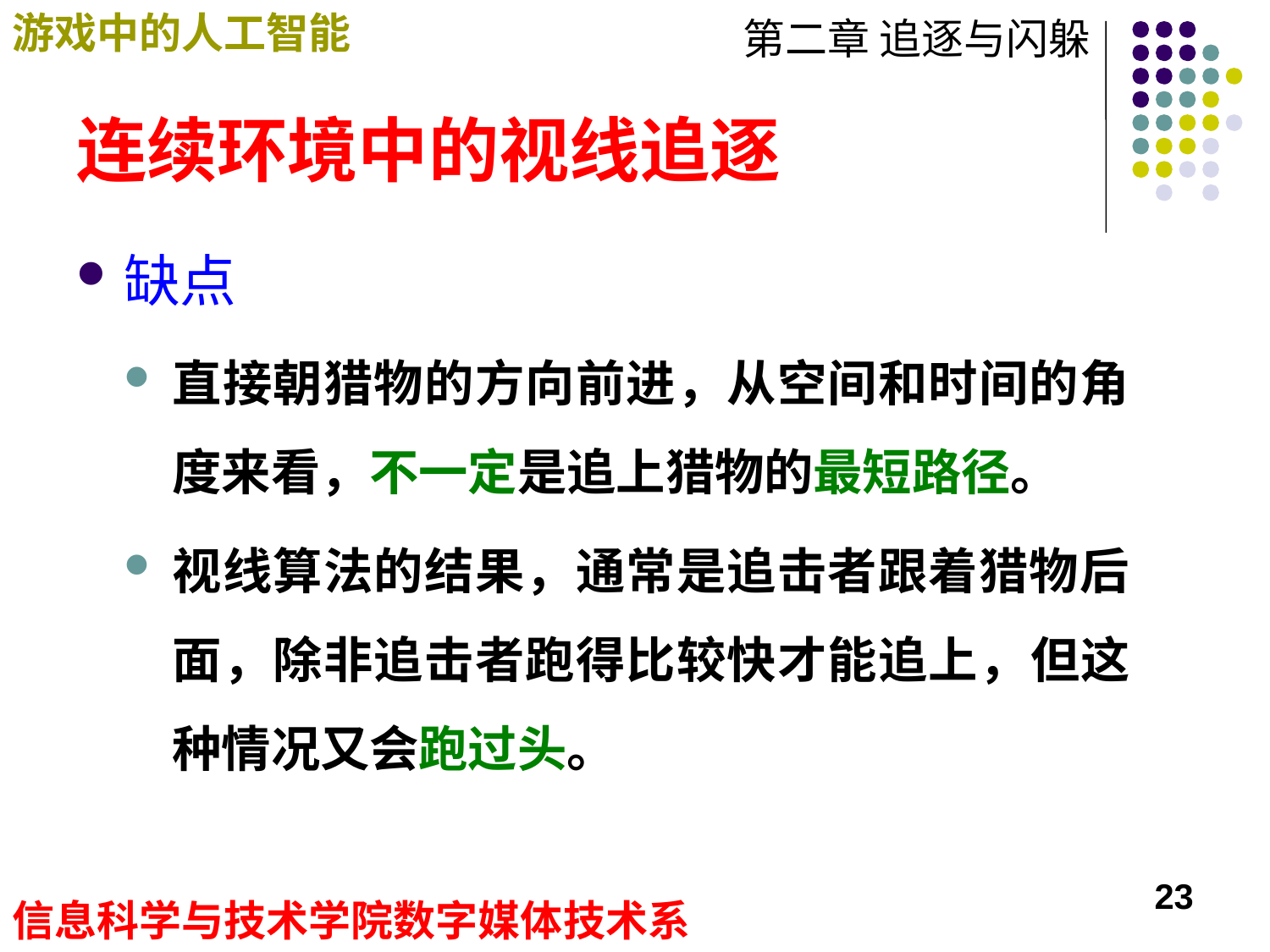

# 连续环境中的视线追逐
缺点
直接朝猎物的方向前进，从空间和时间的角度来看，不一定是追上猎物的最短路径。
视线算法的结果，通常是追击者跟着猎物后面，除非追击者跑得比较快才能追上，但这种情况又会跑过头。
23